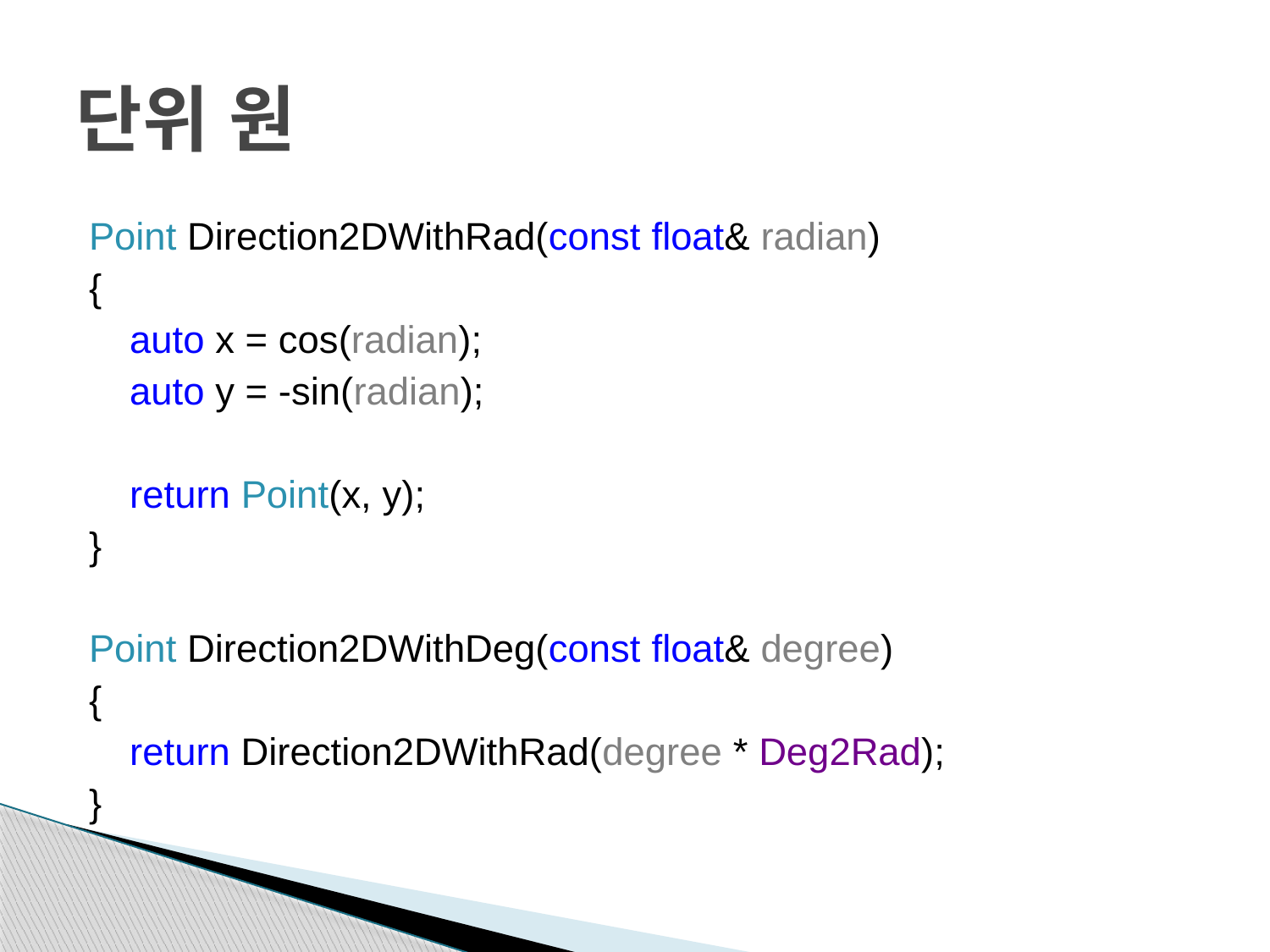

# 단위 원
Point Direction2DWithRad(const float& radian)
{
	 auto x = cos(radian);
	 auto y = -sin(radian);

	 return Point(x, y);
}

Point Direction2DWithDeg(const float& degree)
{
	 return Direction2DWithRad(degree * Deg2Rad);
}